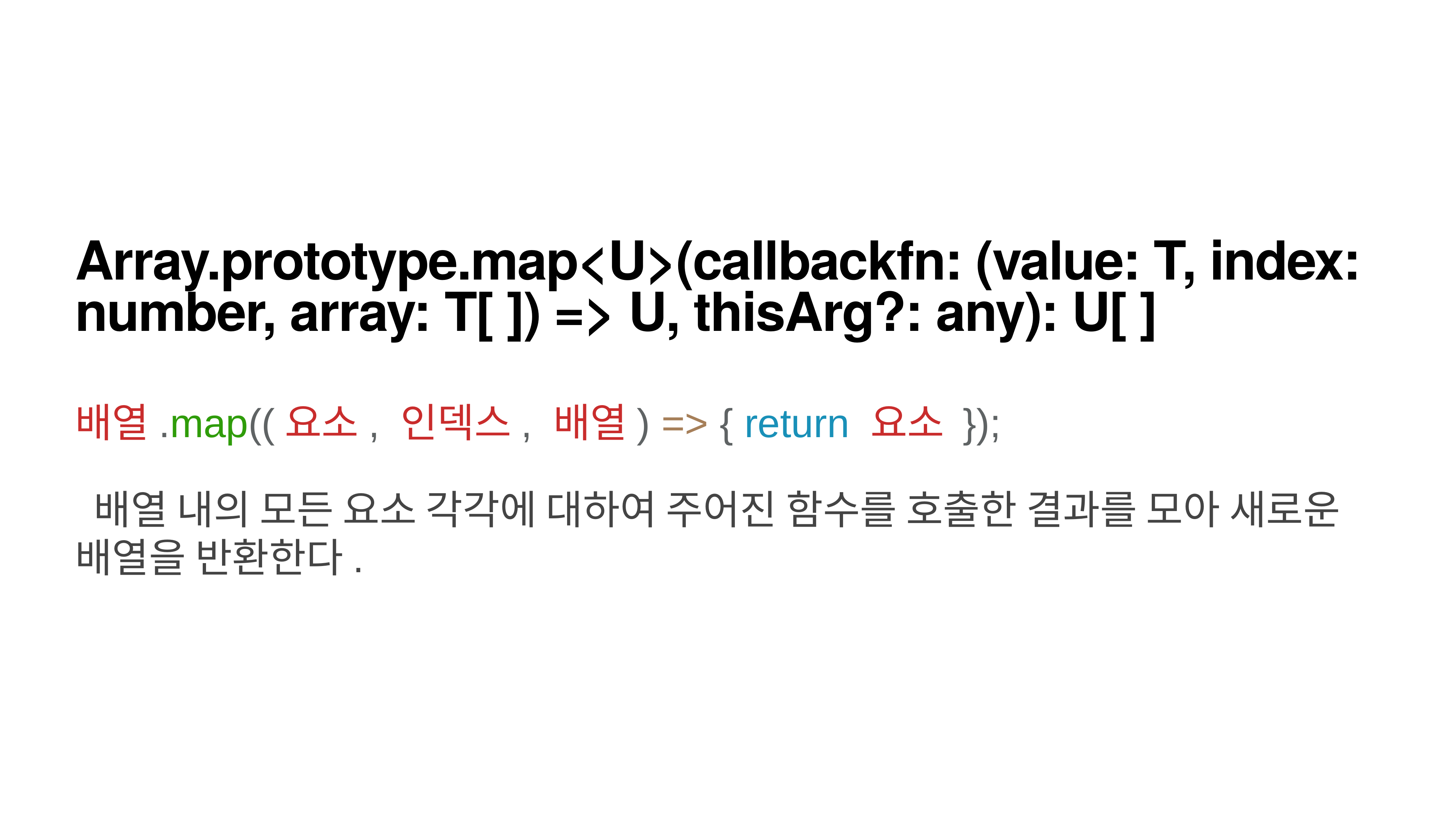

# Array.prototype.map<U>(callbackfn: (value: T, index: number, array: T[ ]) => U, thisArg?: any): U[ ]

배열.map((요소, 인덱스, 배열) => { return 요소 });

 배열 내의 모든 요소 각각에 대하여 주어진 함수를 호출한 결과를 모아 새로운 배열을 반환한다.